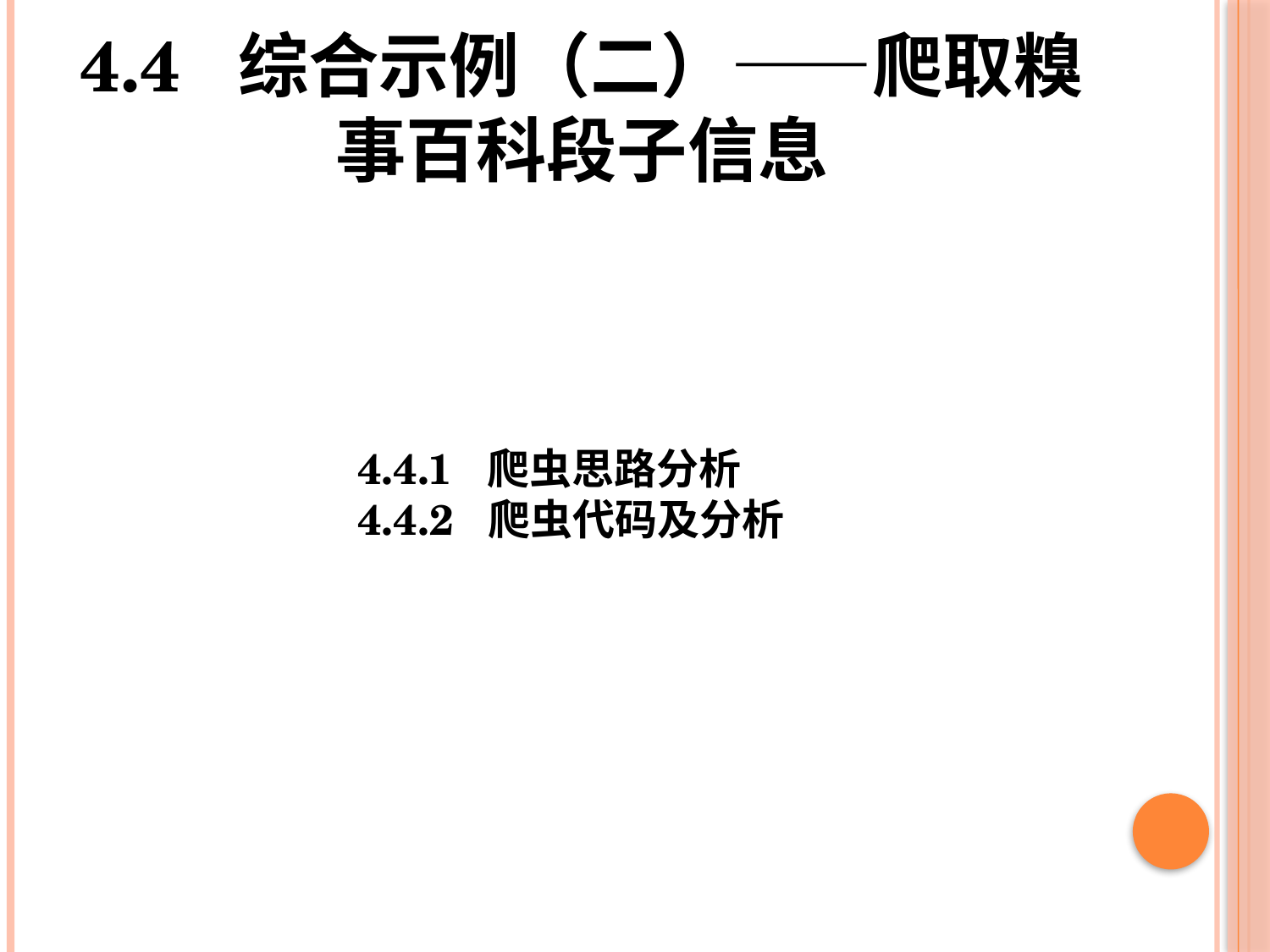

# 4.4  综合示例（二）——爬取糗事百科段子信息
4.4.1  爬虫思路分析
4.4.2  爬虫代码及分析